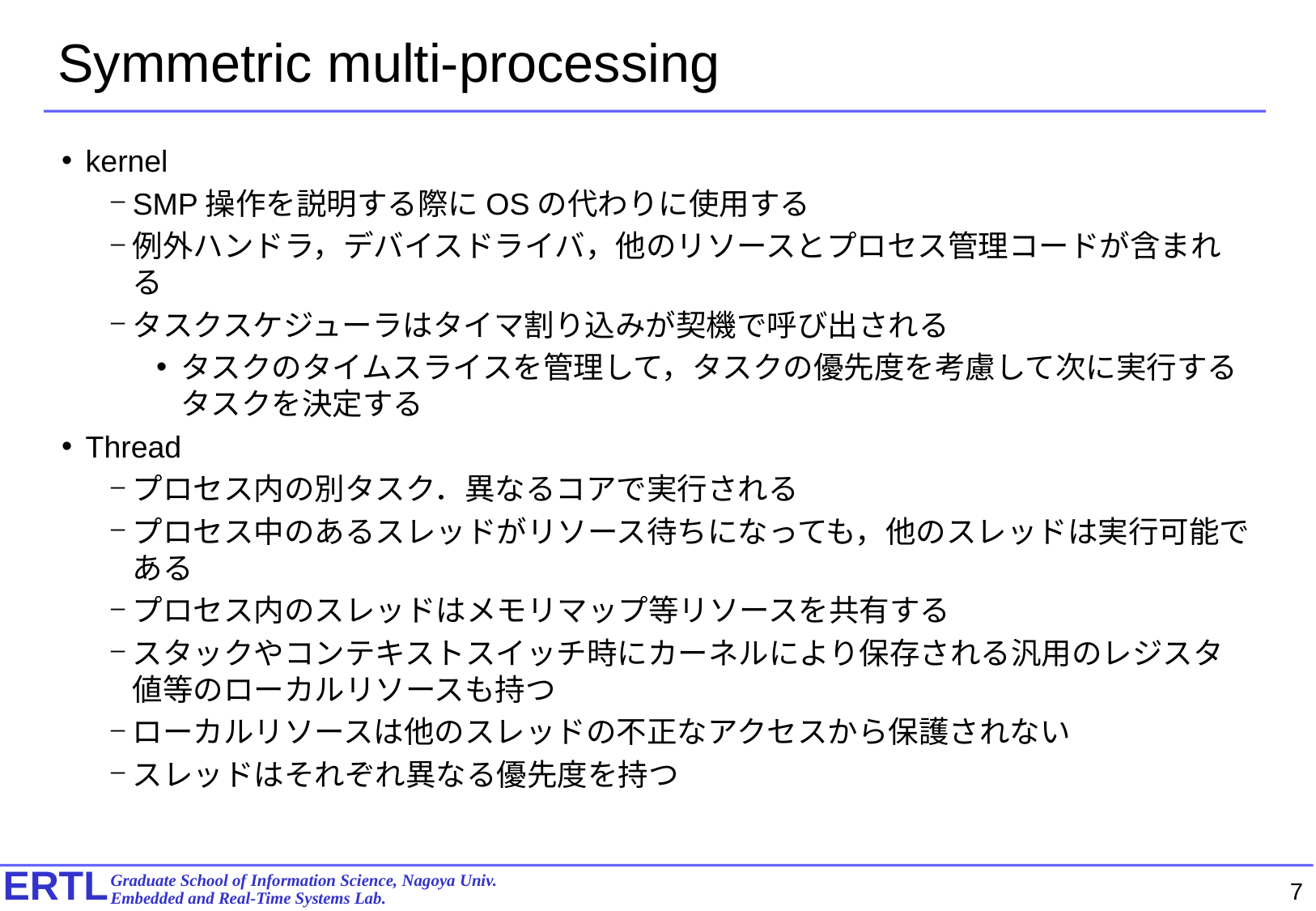

# Symmetric multi-processing
kernel
SMP操作を説明する際にOSの代わりに使用する
例外ハンドラ，デバイスドライバ，他のリソースとプロセス管理コードが含まれる
タスクスケジューラはタイマ割り込みが契機で呼び出される
タスクのタイムスライスを管理して，タスクの優先度を考慮して次に実行するタスクを決定する
Thread
プロセス内の別タスク．異なるコアで実行される
プロセス中のあるスレッドがリソース待ちになっても，他のスレッドは実行可能である
プロセス内のスレッドはメモリマップ等リソースを共有する
スタックやコンテキストスイッチ時にカーネルにより保存される汎用のレジスタ値等のローカルリソースも持つ
ローカルリソースは他のスレッドの不正なアクセスから保護されない
スレッドはそれぞれ異なる優先度を持つ

7